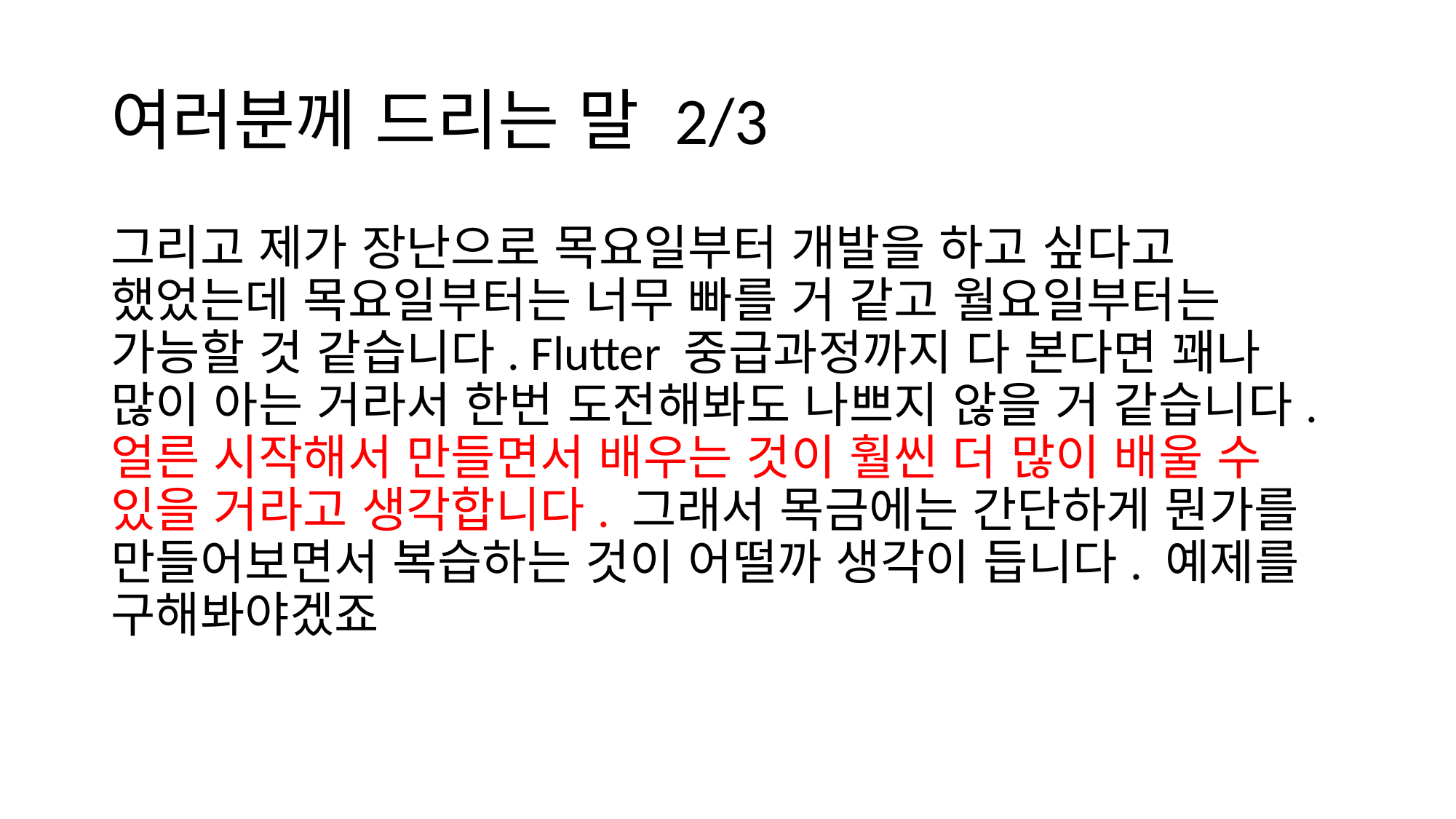

# 여러분께 드리는 말 2/3
그리고 제가 장난으로 목요일부터 개발을 하고 싶다고 했었는데 목요일부터는 너무 빠를 거 같고 월요일부터는 가능할 것 같습니다. Flutter 중급과정까지 다 본다면 꽤나 많이 아는 거라서 한번 도전해봐도 나쁘지 않을 거 같습니다. 얼른 시작해서 만들면서 배우는 것이 훨씬 더 많이 배울 수 있을 거라고 생각합니다. 그래서 목금에는 간단하게 뭔가를 만들어보면서 복습하는 것이 어떨까 생각이 듭니다. 예제를 구해봐야겠죠